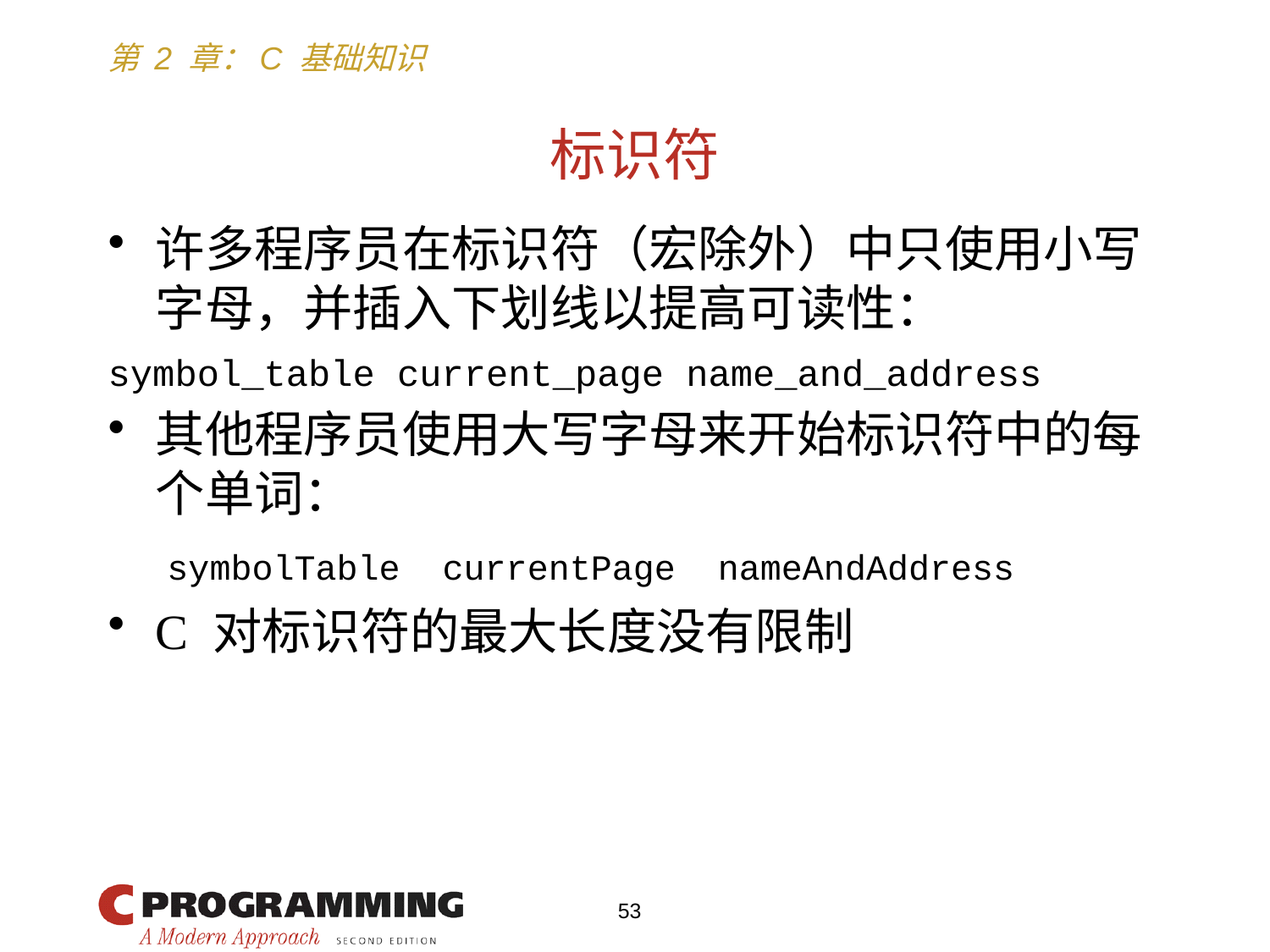

# 标识符
许多程序员在标识符（宏除外）中只使用小写字母，并插入下划线以提高可读性：
symbol_table current_page name_and_address
其他程序员使用大写字母来开始标识符中的每个单词：
  symbolTable  currentPage  nameAndAddress
C 对标识符的最大长度没有限制

53